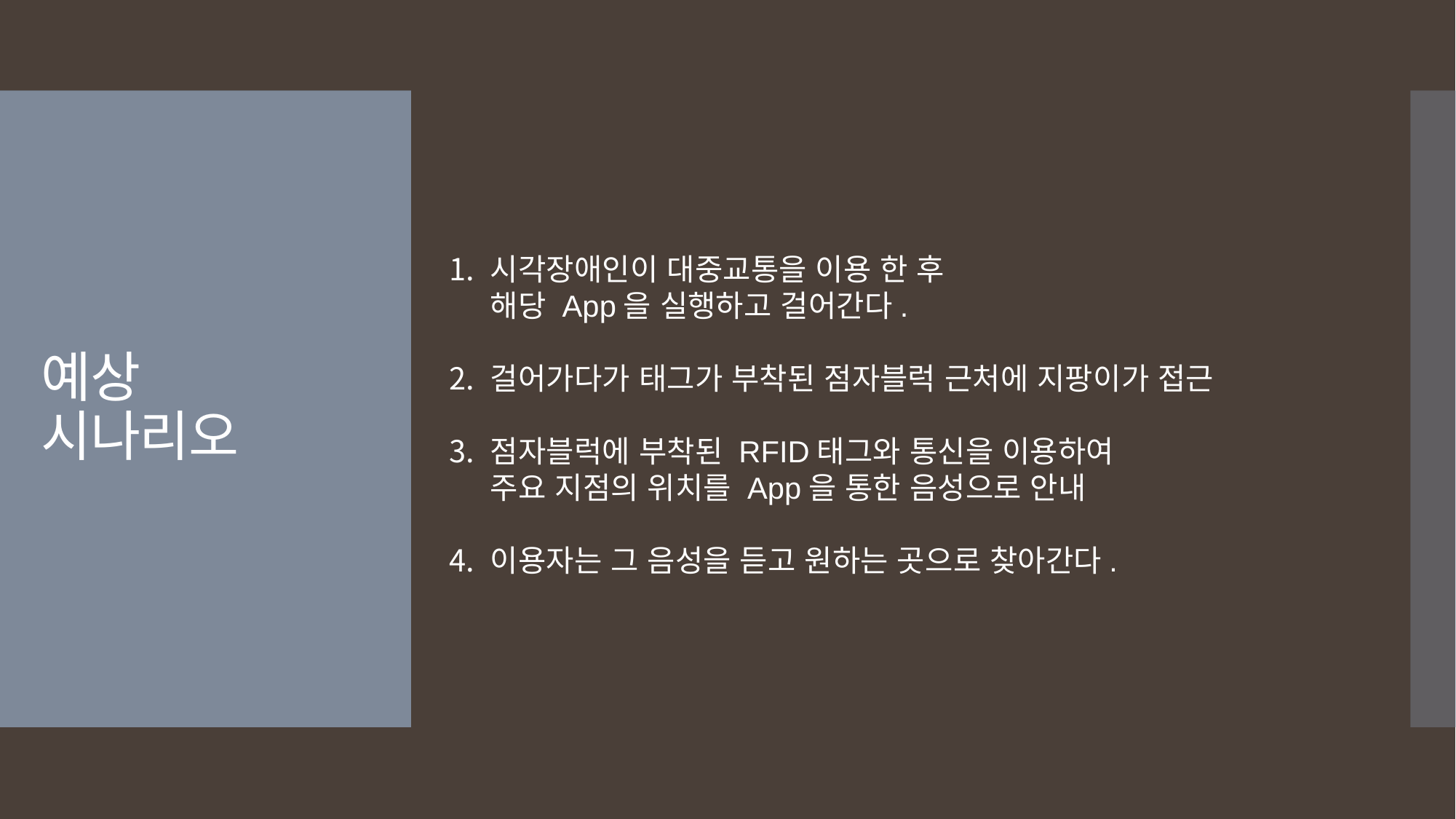

# 예상 시나리오
시각장애인이 대중교통을 이용 한 후
해당 App을 실행하고 걸어간다.

걸어가다가 태그가 부착된 점자블럭 근처에 지팡이가 접근

점자블럭에 부착된 RFID태그와 통신을 이용하여
주요 지점의 위치를 App을 통한 음성으로 안내

이용자는 그 음성을 듣고 원하는 곳으로 찾아간다.